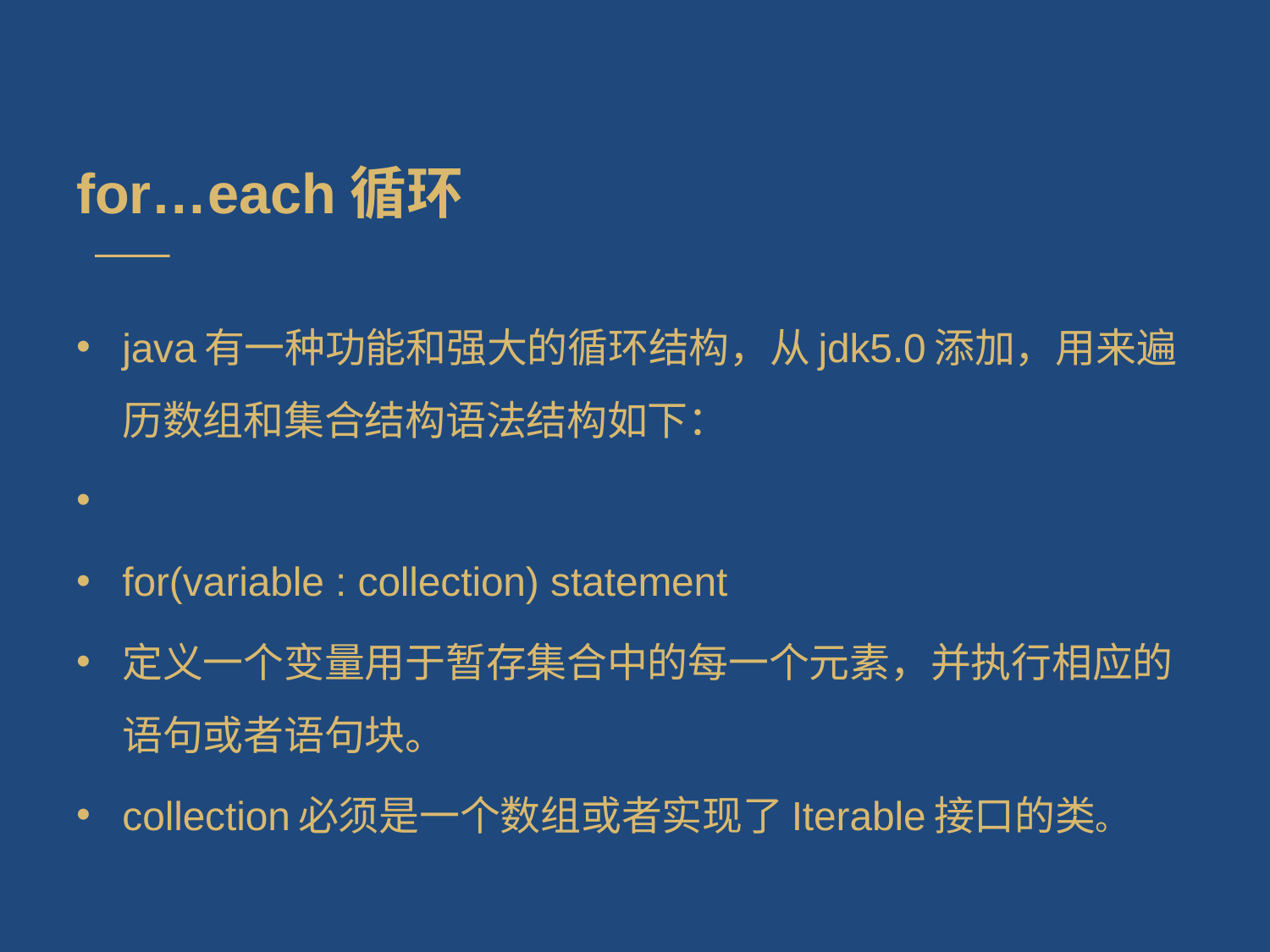

# for…each循环
java有一种功能和强大的循环结构，从jdk5.0添加，用来遍历数组和集合结构语法结构如下：

for(variable : collection) statement
定义一个变量用于暂存集合中的每一个元素，并执行相应的语句或者语句块。
collection必须是一个数组或者实现了Iterable接口的类。